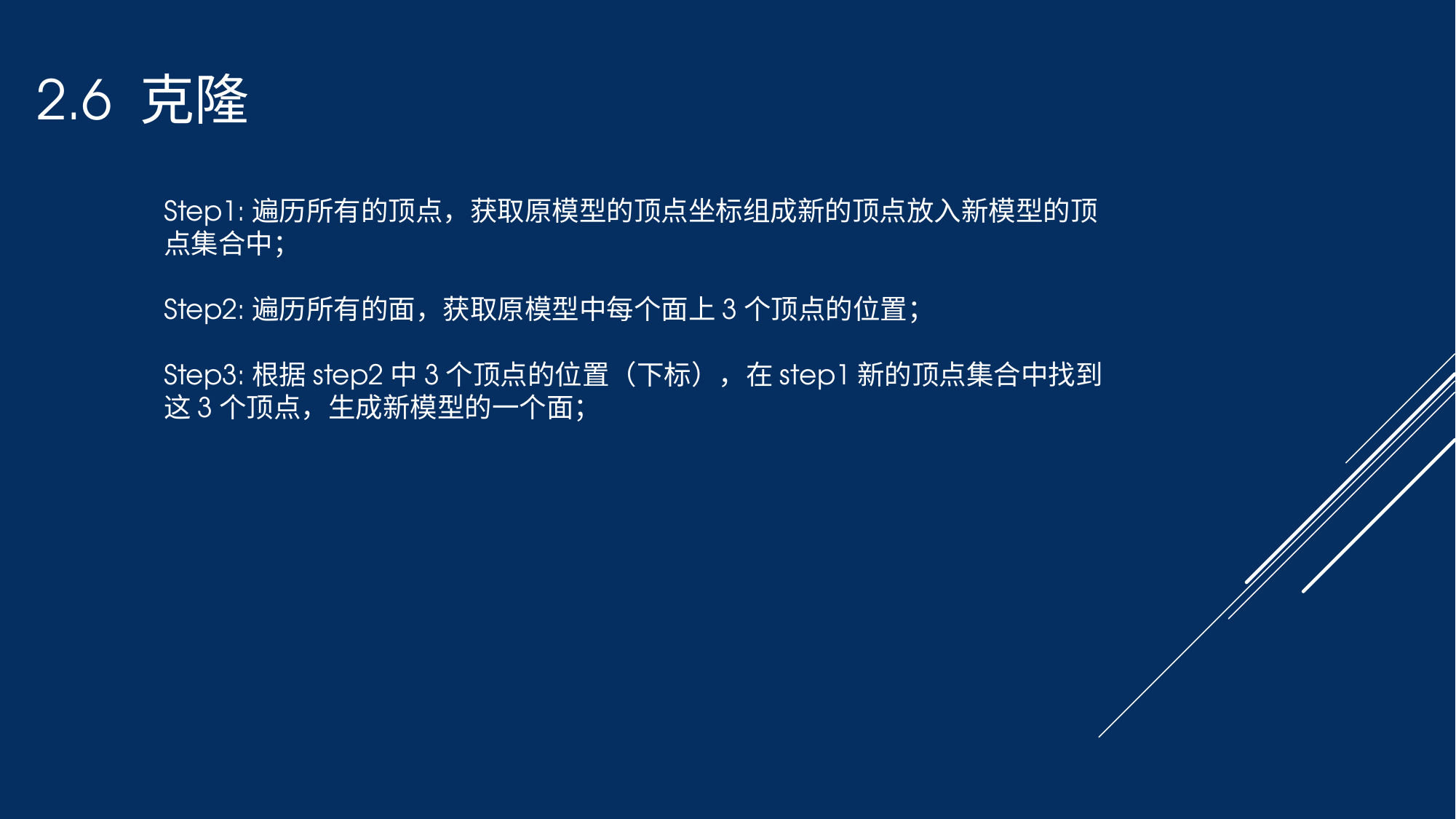

# 2.6 克隆
Step1:遍历所有的顶点，获取原模型的顶点坐标组成新的顶点放入新模型的顶点集合中；

Step2:遍历所有的面，获取原模型中每个面上3个顶点的位置；

Step3:根据step2中3个顶点的位置（下标），在step1新的顶点集合中找到这3个顶点，生成新模型的一个面；